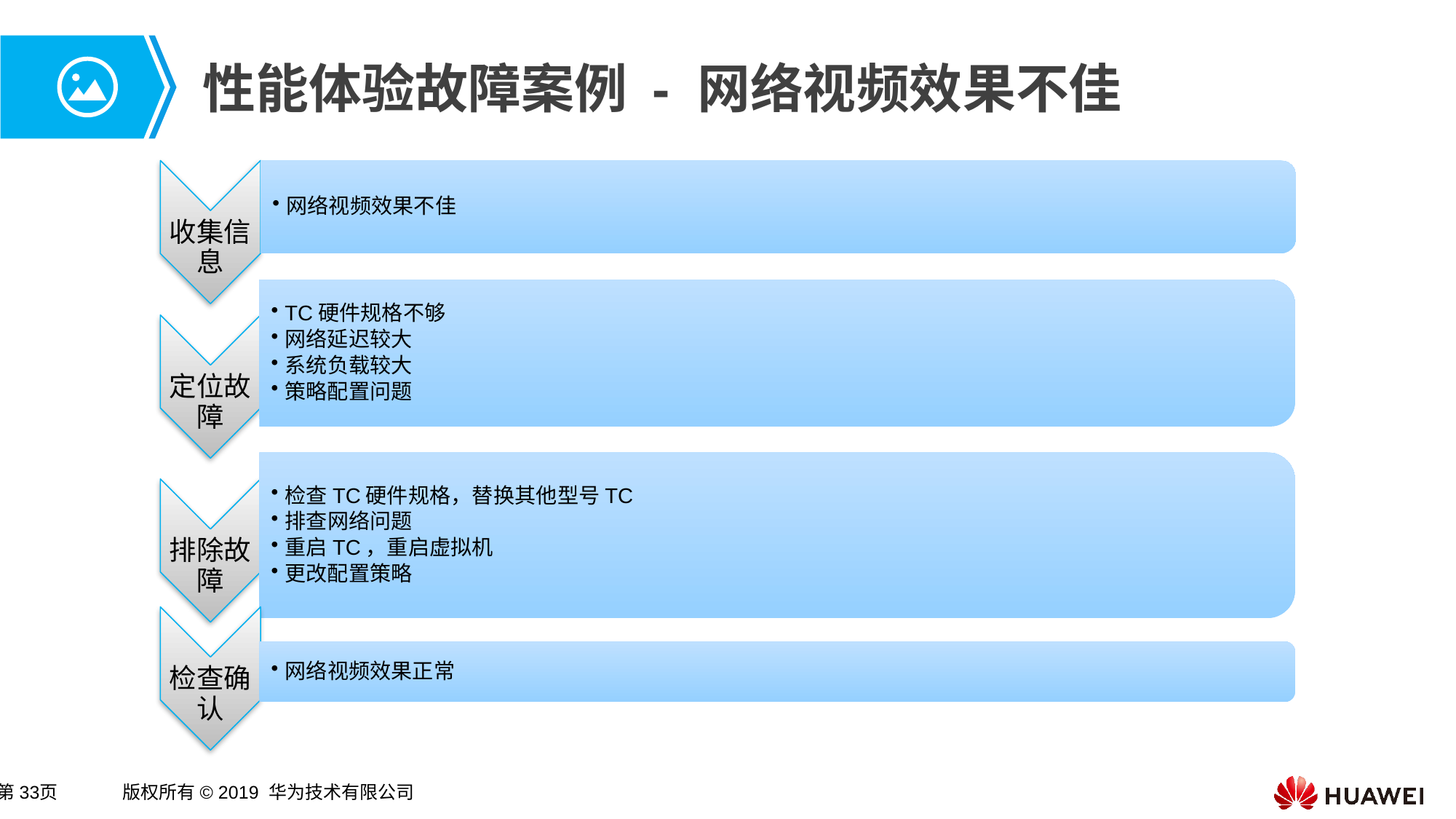

# 性能体验故障案例 - 网络视频效果不佳

收集信息
网络视频效果不佳

定位故障
TC硬件规格不够
网络延迟较大
系统负载较大
策略配置问题

排除故障
检查TC硬件规格，替换其他型号TC
排查网络问题
重启TC，重启虚拟机
更改配置策略

检查确认
网络视频效果正常